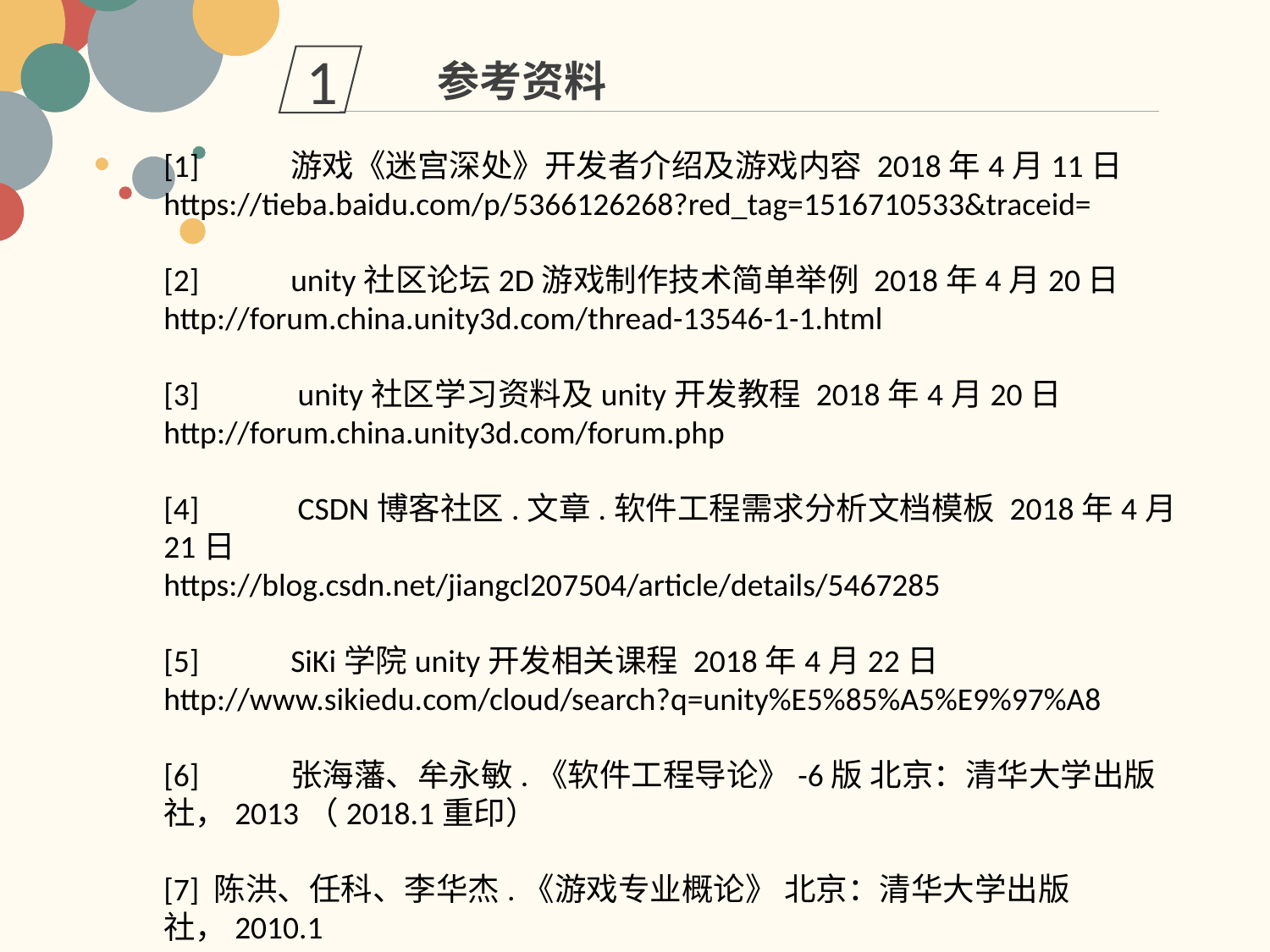

1
参考资料
[1]	游戏《迷宫深处》开发者介绍及游戏内容 2018年4月11日
https://tieba.baidu.com/p/5366126268?red_tag=1516710533&traceid=

[2]	unity社区论坛2D游戏制作技术简单举例 2018年4月20日
http://forum.china.unity3d.com/thread-13546-1-1.html

[3]	 unity社区学习资料及unity开发教程 2018年4月20日
http://forum.china.unity3d.com/forum.php

[4]	 CSDN博客社区.文章.软件工程需求分析文档模板 2018年4月21日
https://blog.csdn.net/jiangcl207504/article/details/5467285

[5] 	SiKi学院unity开发相关课程 2018年4月22日
http://www.sikiedu.com/cloud/search?q=unity%E5%85%A5%E9%97%A8

[6]	张海藩、牟永敏.《软件工程导论》-6版 北京：清华大学出版社，2013（2018.1重印）

[7] 陈洪、任科、李华杰.《游戏专业概论》 北京：清华大学出版社，2010.1